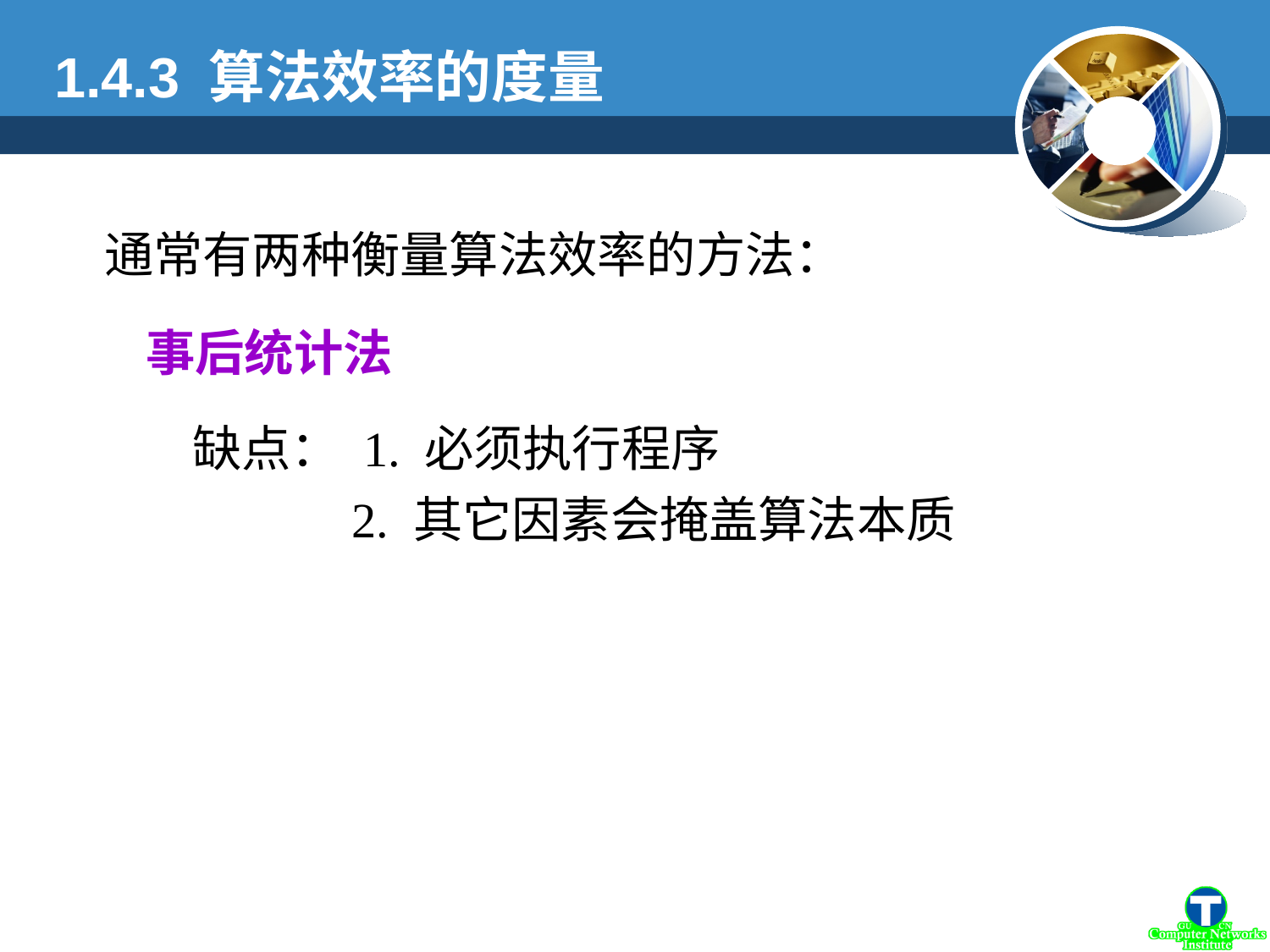

1.4.3 算法效率的度量
通常有两种衡量算法效率的方法：
   事后统计法
缺点： 1. 必须执行程序
             2. 其它因素会掩盖算法本质